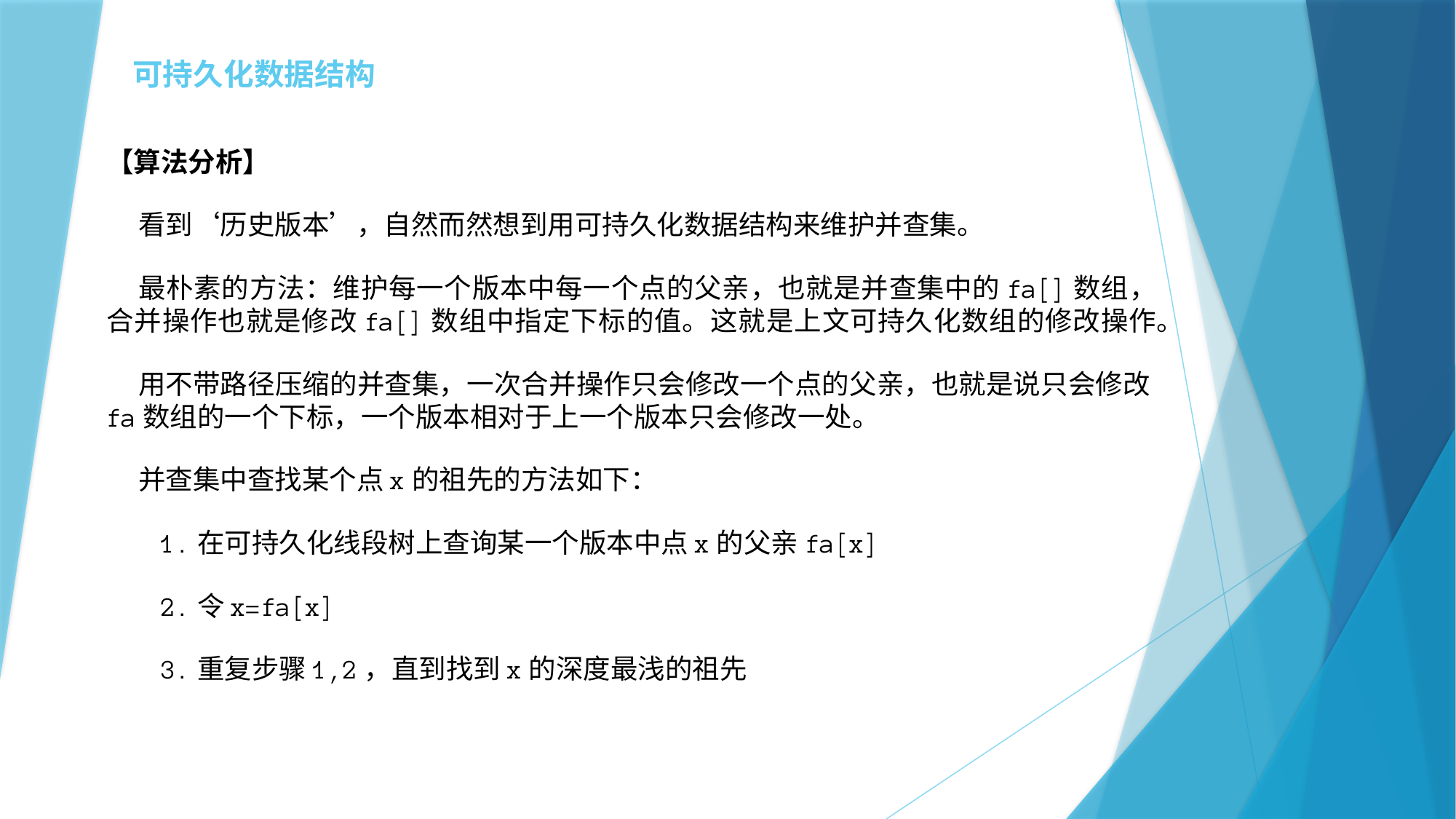

# 可持久化数据结构
【算法分析】
看到‘历史版本’，自然而然想到用可持久化数据结构来维护并查集。
最朴素的方法：维护每一个版本中每一个点的父亲，也就是并查集中的fa[]数组，合并操作也就是修改fa[]数组中指定下标的值。这就是上文可持久化数组的修改操作。
用不带路径压缩的并查集，一次合并操作只会修改一个点的父亲，也就是说只会修改fa数组的一个下标，一个版本相对于上一个版本只会修改一处。
并查集中查找某个点x的祖先的方法如下：
1.在可持久化线段树上查询某一个版本中点x的父亲fa[x]
2.令x=fa[x]
3.重复步骤1,2，直到找到x的深度最浅的祖先